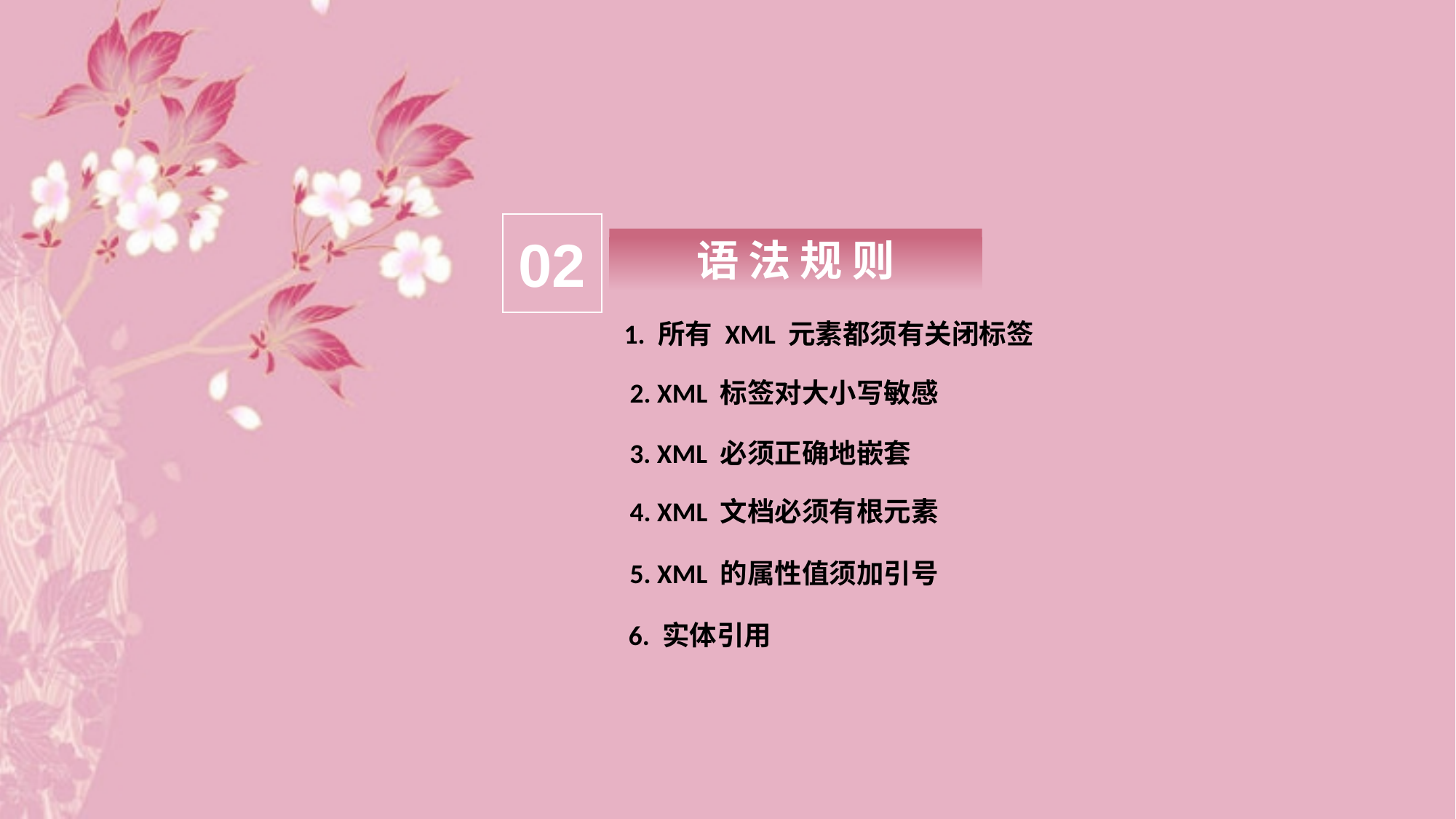

02
语 法 规 则
1. 所有 XML 元素都须有关闭标签
2. XML 标签对大小写敏感
3. XML 必须正确地嵌套
4. XML 文档必须有根元素
5. XML 的属性值须加引号
6. 实体引用